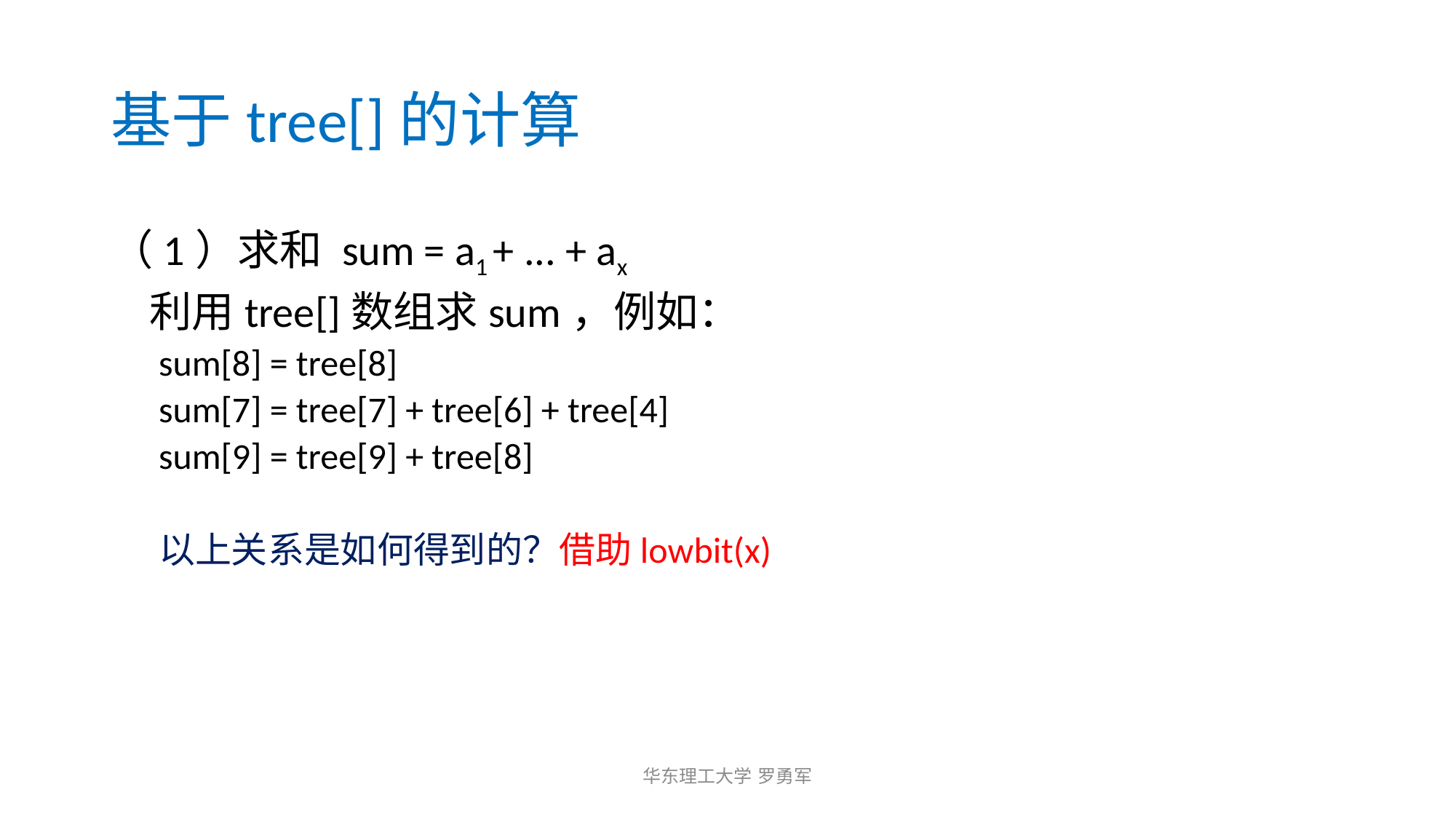

# 基于tree[]的计算
（1）求和 sum = a1 + ... + ax
   利用tree[]数组求sum，例如：
sum[8] = tree[8]
sum[7] = tree[7] + tree[6] + tree[4]
sum[9] = tree[9] + tree[8]

以上关系是如何得到的？借助lowbit(x)

华东理工大学 罗勇军